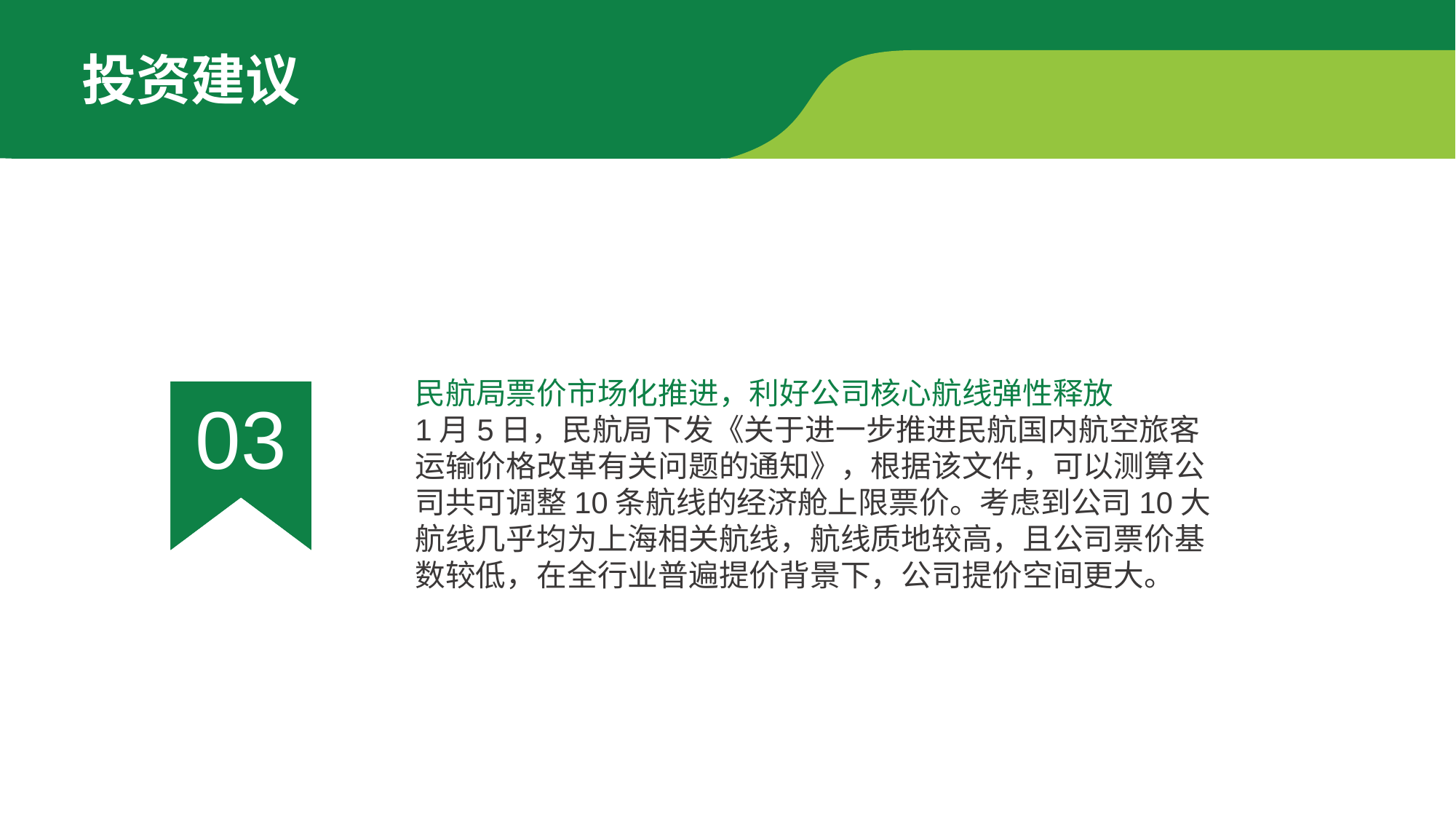

投资建议

民航局票价市场化推进，利好公司核心航线弹性释放
1月5日，民航局下发《关于进一步推进民航国内航空旅客运输价格改革有关问题的通知》，根据该文件，可以测算公司共可调整10条航线的经济舱上限票价。考虑到公司10大航线几乎均为上海相关航线，航线质地较高，且公司票价基数较低，在全行业普遍提价背景下，公司提价空间更大。
03
01